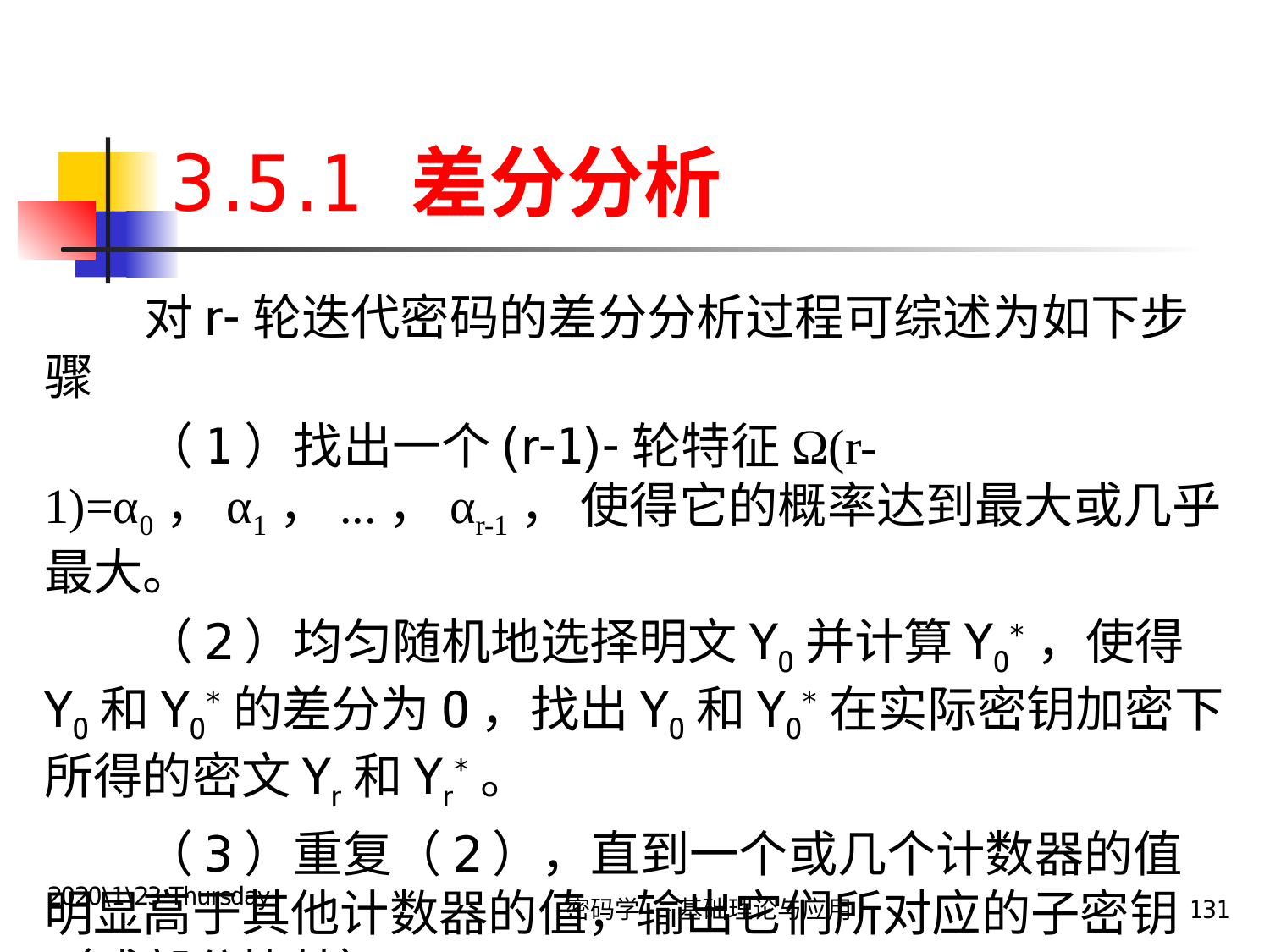

# 3.5.1 差分分析
对r-轮迭代密码的差分分析过程可综述为如下步骤
（1）找出一个(r-1)-轮特征Ω(r-1)=α0，α1，...，αr-1， 使得它的概率达到最大或几乎最大。
（2）均匀随机地选择明文Y0并计算Y0*，使得Y0和Y0*的差分为0，找出Y0和Y0*在实际密钥加密下所得的密文Yr和Yr*。
（3）重复（2），直到一个或几个计数器的值明显高于其他计数器的值，输出它们所对应的子密钥（或部分比特）。
2020\1\23 Thursday
密码学---基础理论与应用
131